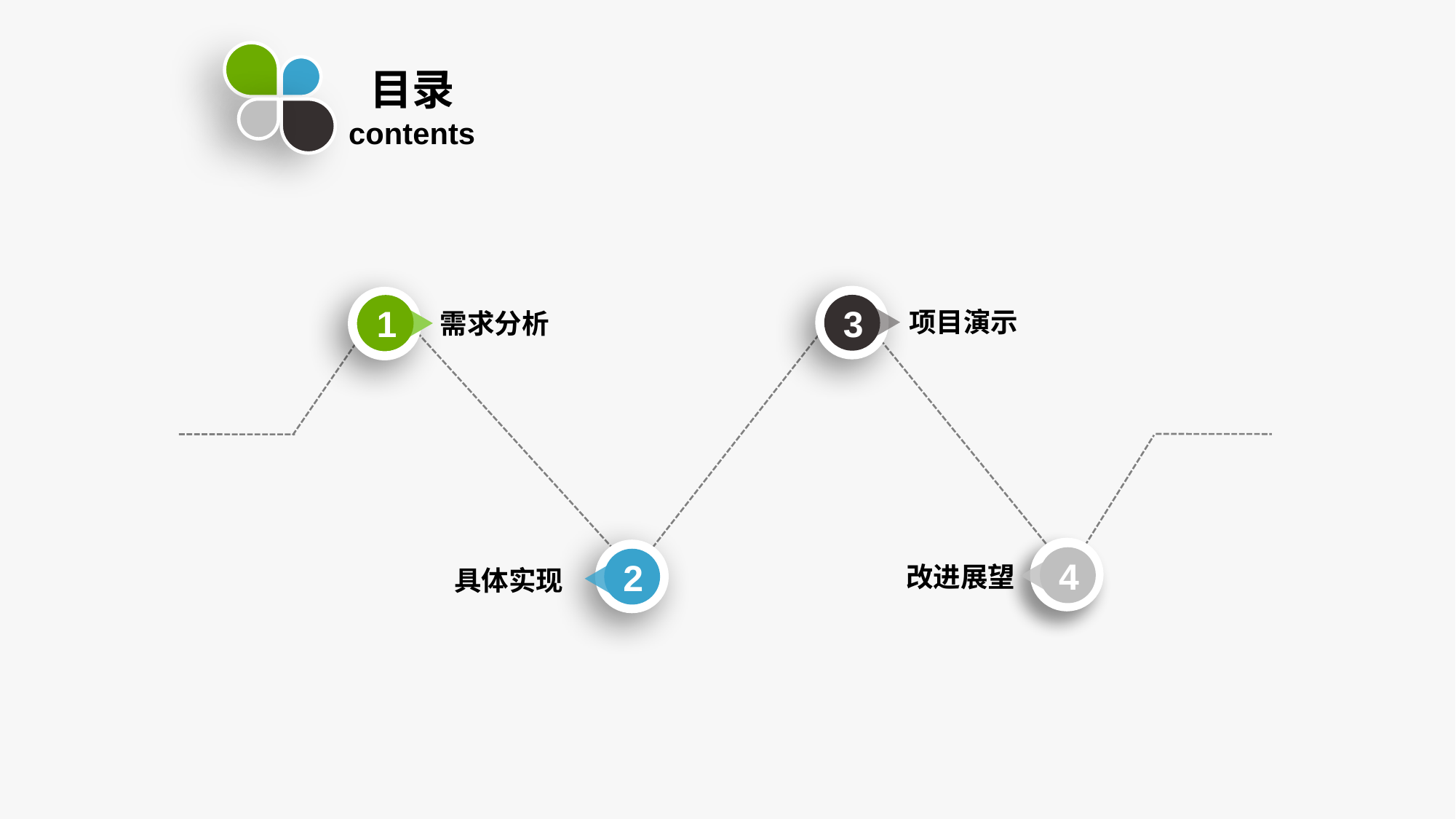

目录
contents

项目演示
需求分析

3

1

改进展望
具体实现

4

2